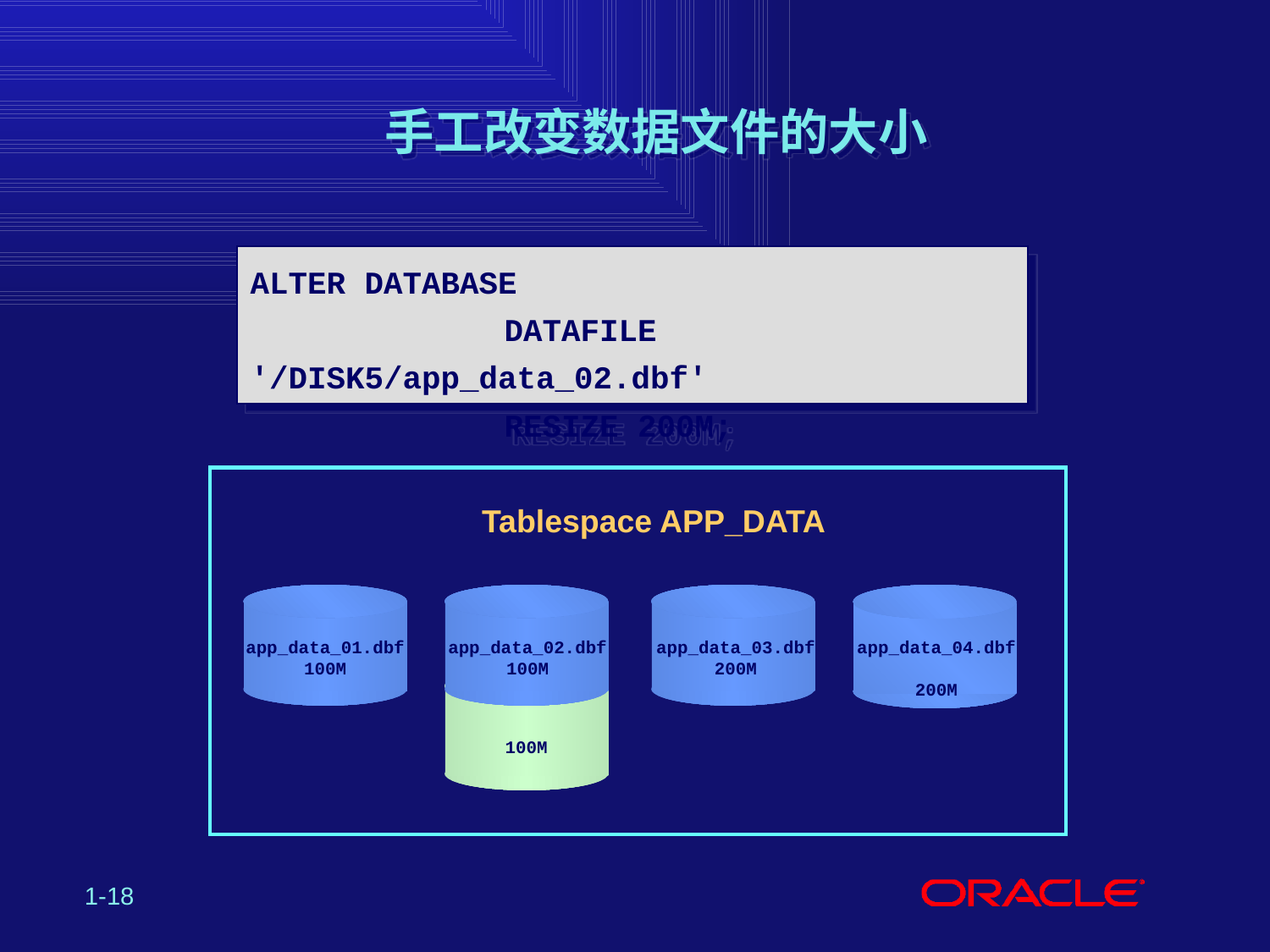

#
手工改变数据文件的大小
ALTER DATABASE
		DATAFILE '/DISK5/app_data_02.dbf'
		RESIZE 200M;

Tablespace APP_DATA

app_data_01.dbf
100M
app_data_02.dbf
100M
app_data_03.dbf
200M
app_data_04.dbf
200M

100M